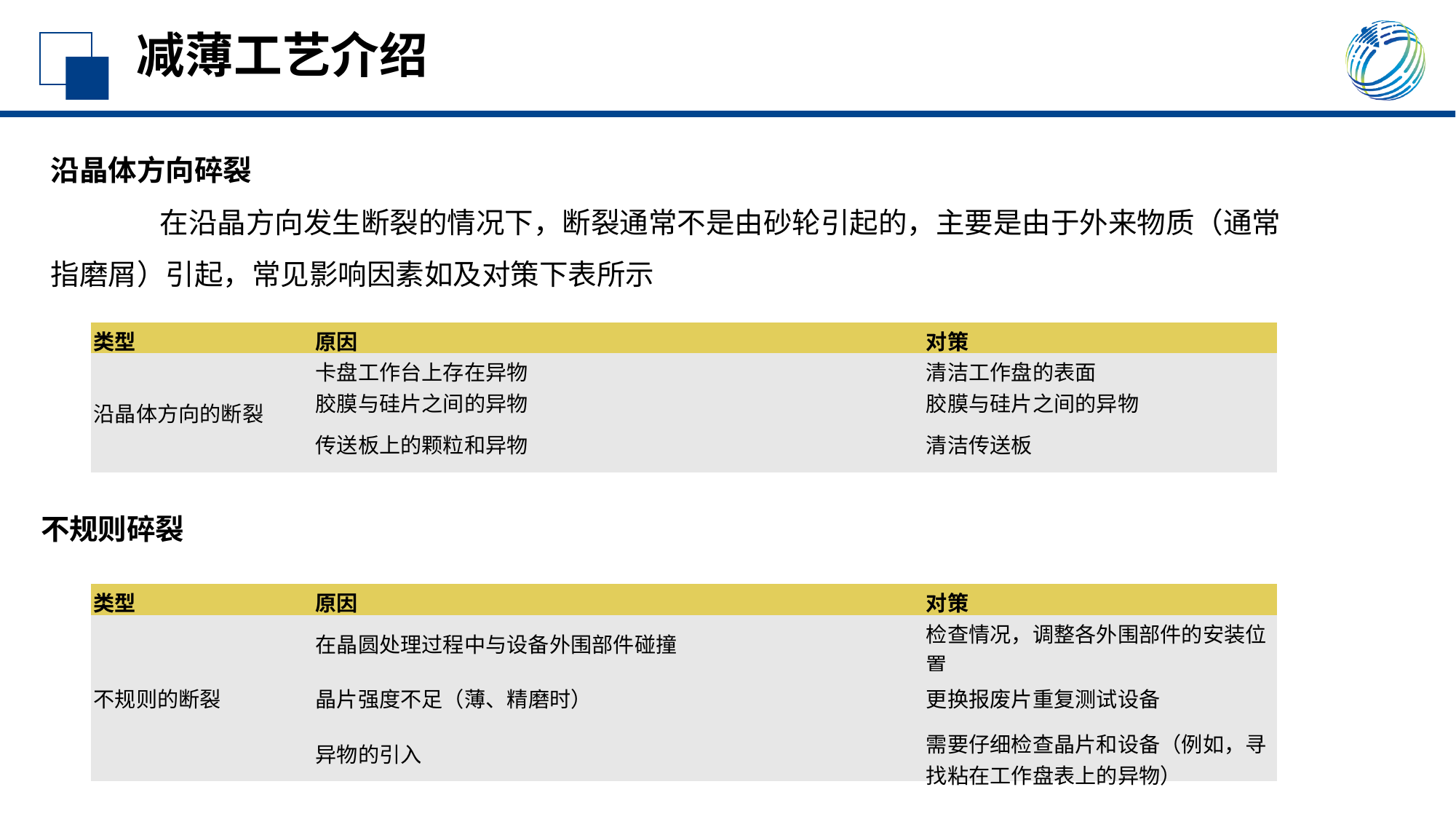

# 减薄工艺介绍

沿晶体方向碎裂
	在沿晶方向发生断裂的情况下，断裂通常不是由砂轮引起的，主要是由于外来物质（通常指磨屑）引起，常见影响因素如及对策下表所示

| 类型 | 原因 | 对策 |
| --- | --- | --- |
| 沿晶体方向的断裂 | 卡盘工作台上存在异物 | 清洁工作盘的表面 |
|  | 胶膜与硅片之间的异物 | 胶膜与硅片之间的异物 |
|  | 传送板上的颗粒和异物 | 清洁传送板 |
不规则碎裂
| 类型 | 原因 | 对策 |
| --- | --- | --- |
| 不规则的断裂 | 在晶圆处理过程中与设备外围部件碰撞 | 检查情况，调整各外围部件的安装位置 |
|  | 晶片强度不足（薄、精磨时） | 更换报废片重复测试设备 |
|  | 异物的引入 | 需要仔细检查晶片和设备（例如，寻找粘在工作盘表上的异物） |